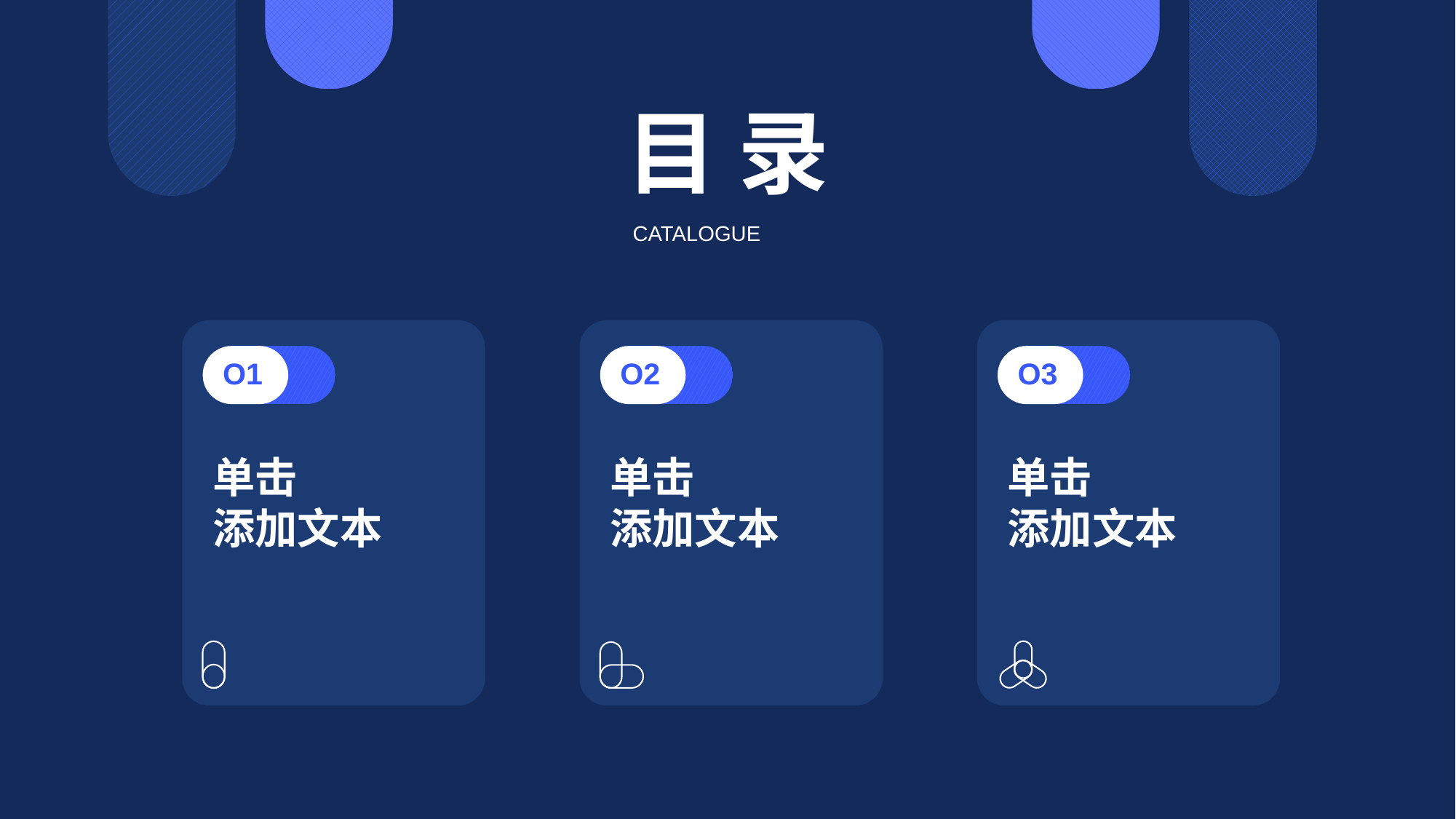

目 录
catalogue

O1

O2

O3
单击
添加文本
单击
添加文本
单击
添加文本